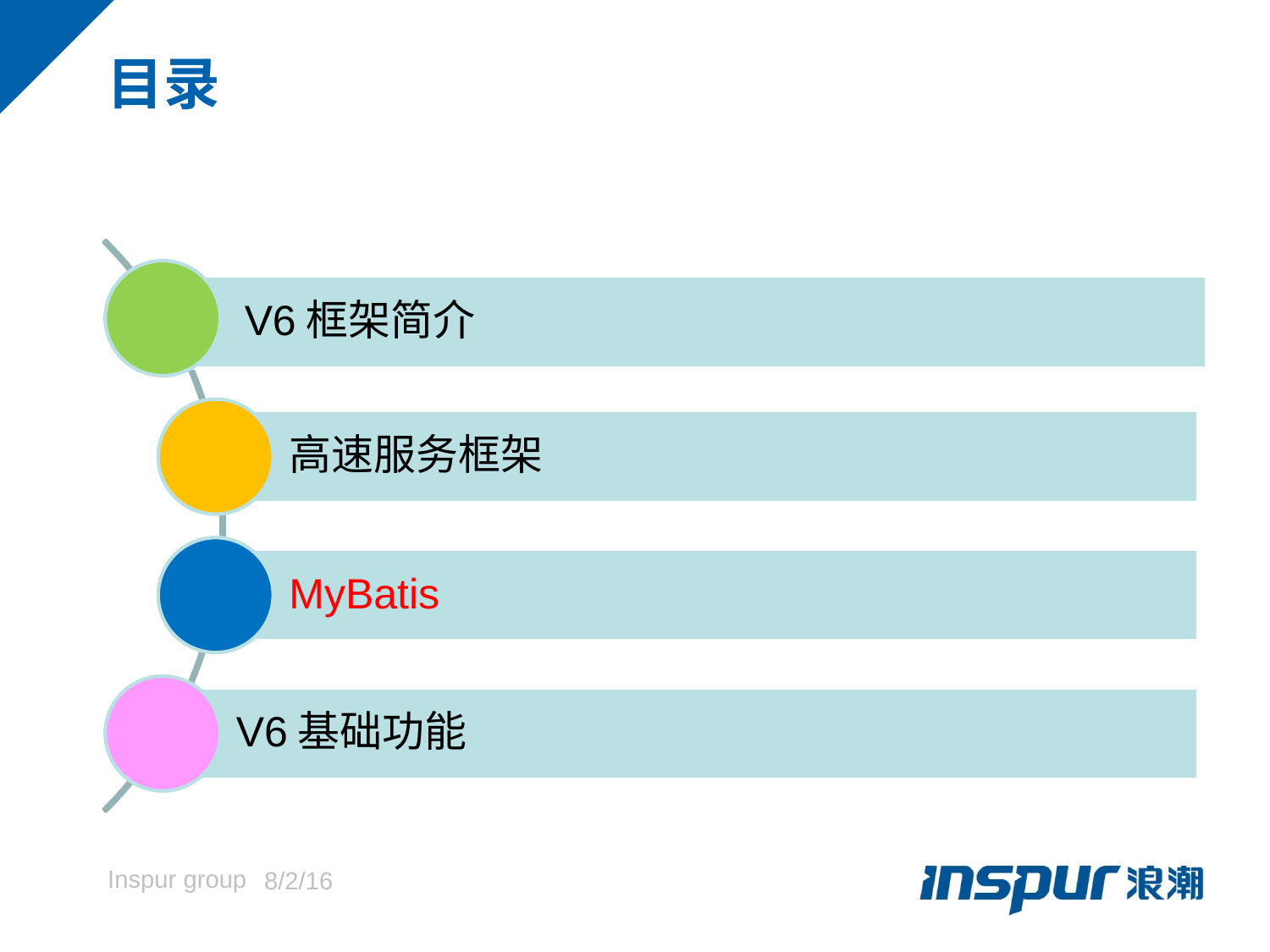

目录

V6框架简介

高速服务框架

MyBatis

V6基础功能
Inspur group
8/2/16